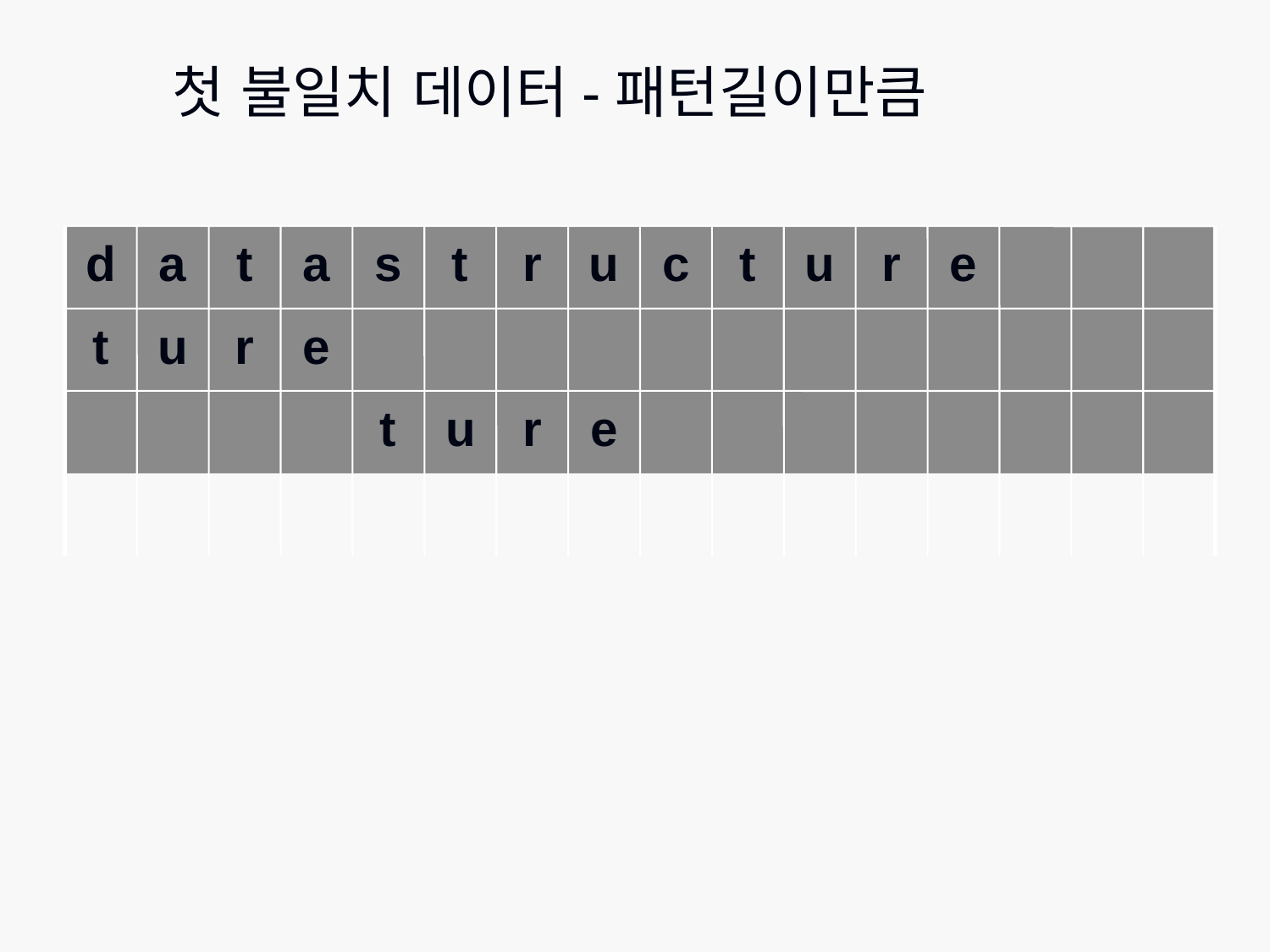

# 첫 불일치 데이터-패턴길이만큼
d

a

t

a

s

t

r

u

c

t

u

r

e

t

u
r
e

t
u
r
e